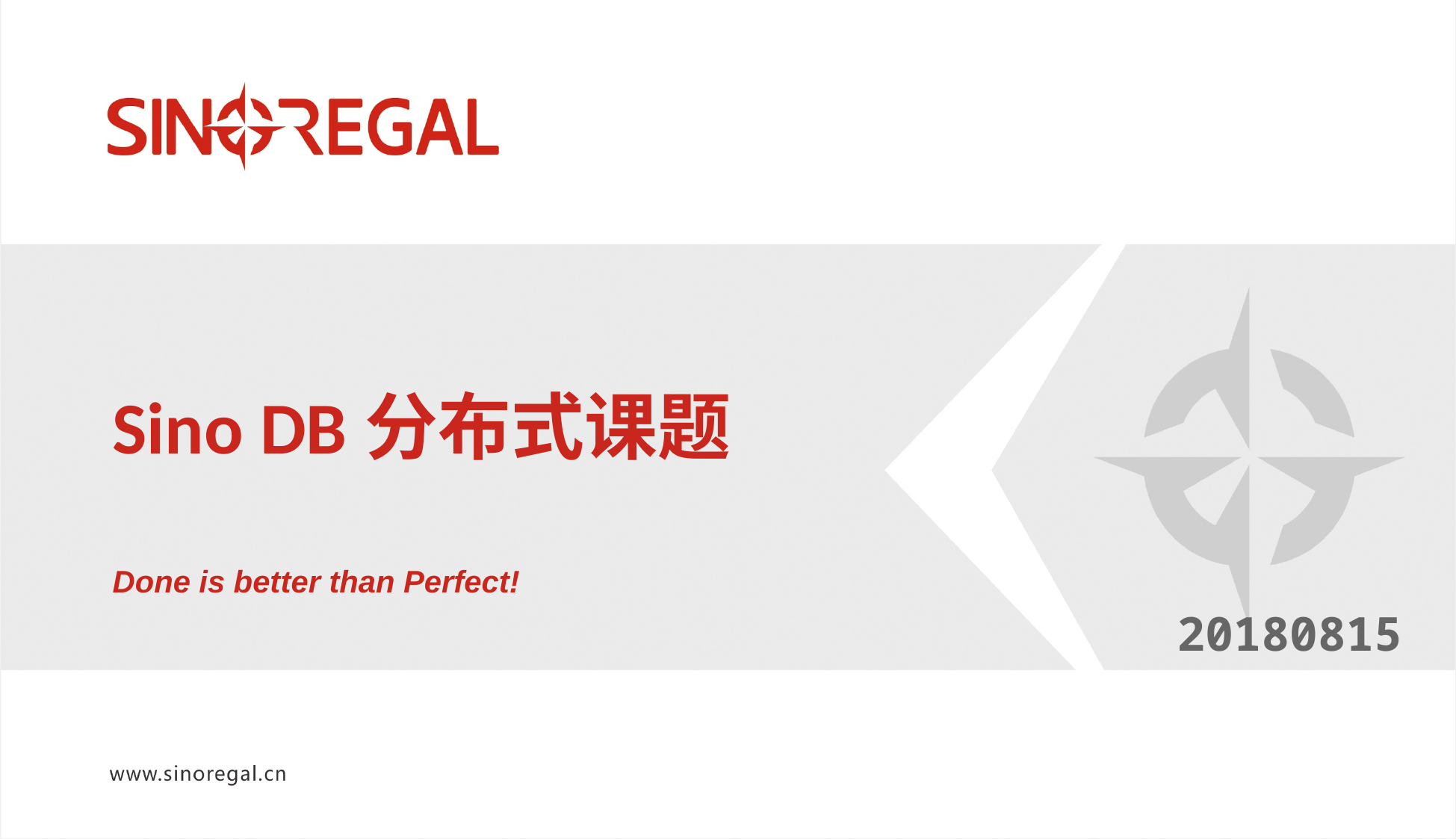

# Sino DB分布式课题

Done is better than Perfect!
20180815